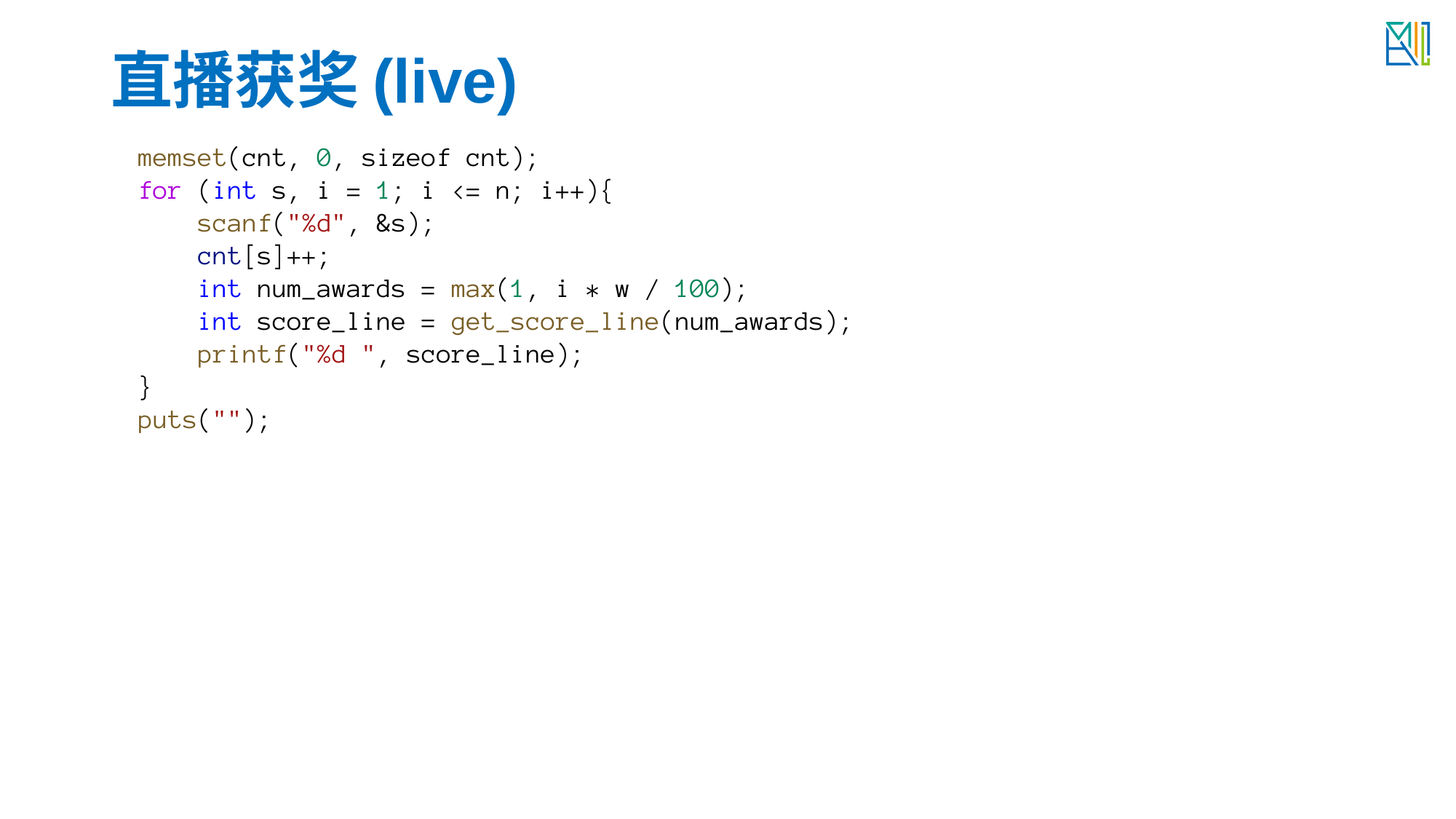

# 直播获奖(live)
        memset(cnt, 0, sizeof cnt);
        for (int s, i = 1; i <= n; i++){
            scanf("%d", &s);
            cnt[s]++;
            int num_awards = max(1, i * w / 100);
            int score_line = get_score_line(num_awards);
            printf("%d ", score_line);
        }
        puts("");